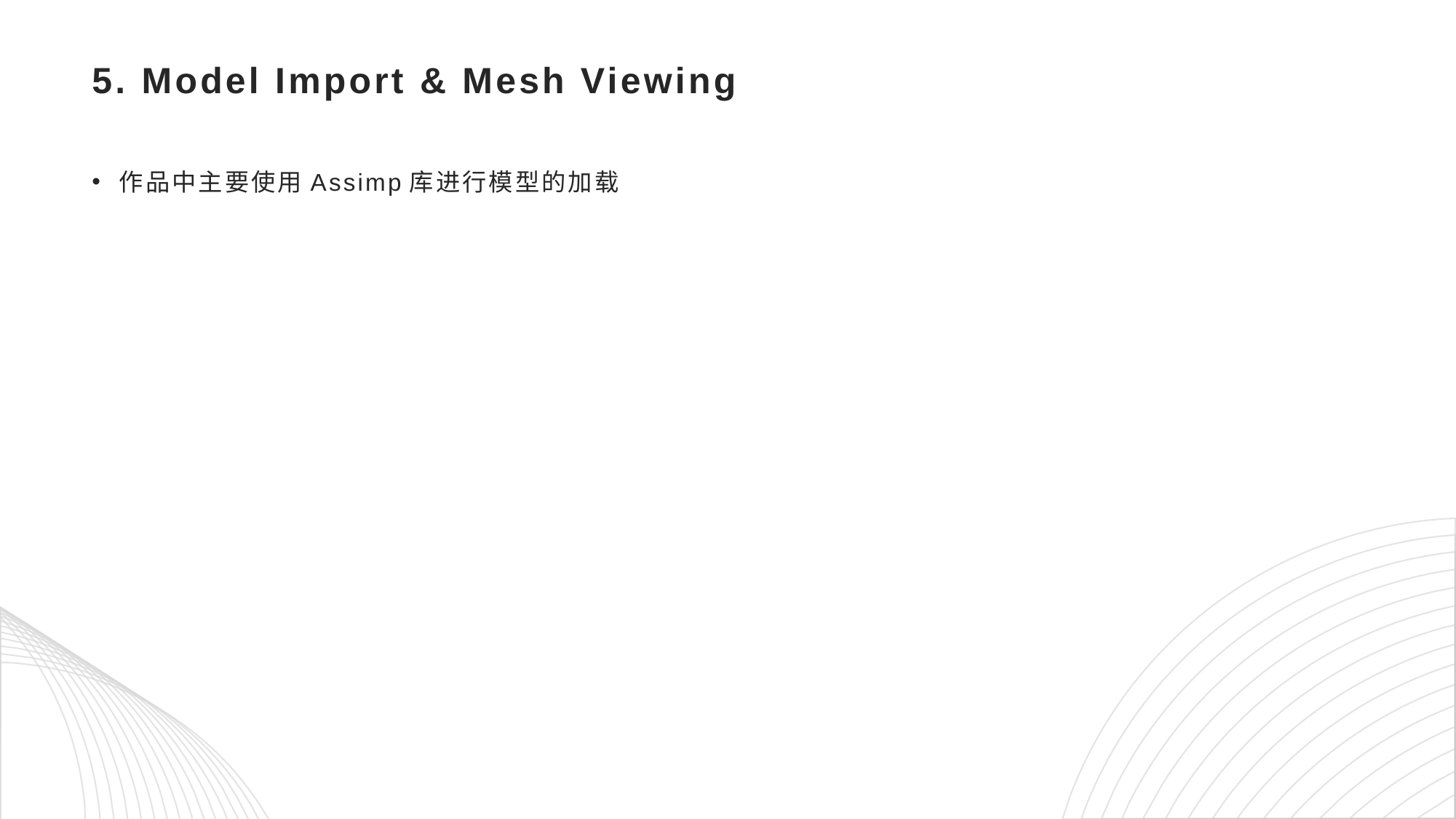

# 5. Model Import & Mesh Viewing

作品中主要使用Assimp库进行模型的加载